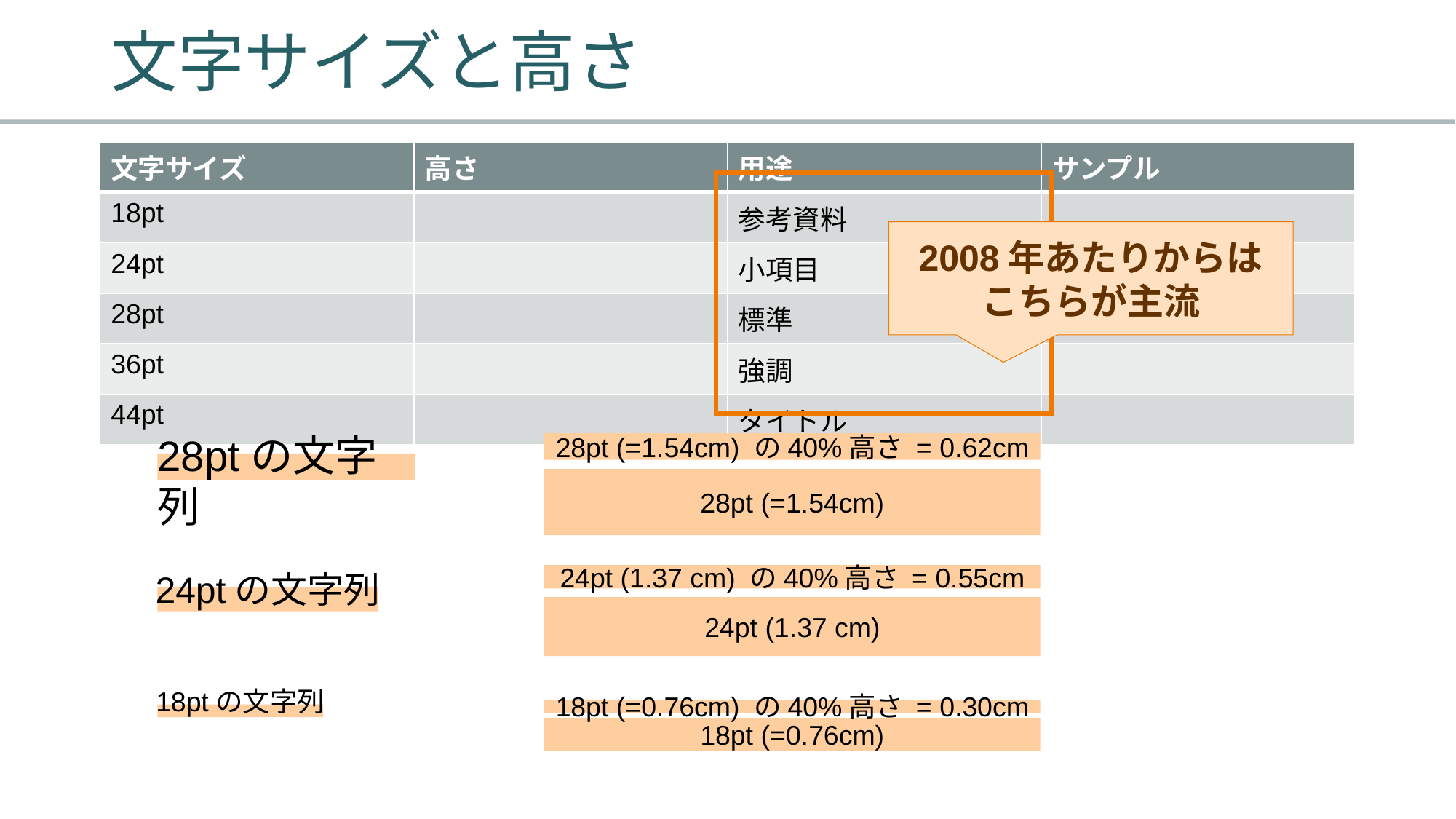

# 文字サイズと高さ
| 文字サイズ | 高さ | 用途 | サンプル |
| --- | --- | --- | --- |
| 18pt |  | 参考資料 |  |
| 24pt |  | 小項目 |  |
| 28pt |  | 標準 |  |
| 36pt |  | 強調 |  |
| 44pt |  | タイトル |  |

2008年あたりからは
こちらが主流
28ptの文字列
28pt (=1.54cm) の40%高さ = 0.62cm

28pt (=1.54cm)
24pt (1.37 cm) の40%高さ = 0.55cm
24ptの文字列

24pt (1.37 cm)
18ptの文字列
18pt (=0.76cm) の40%高さ = 0.30cm

18pt (=0.76cm)